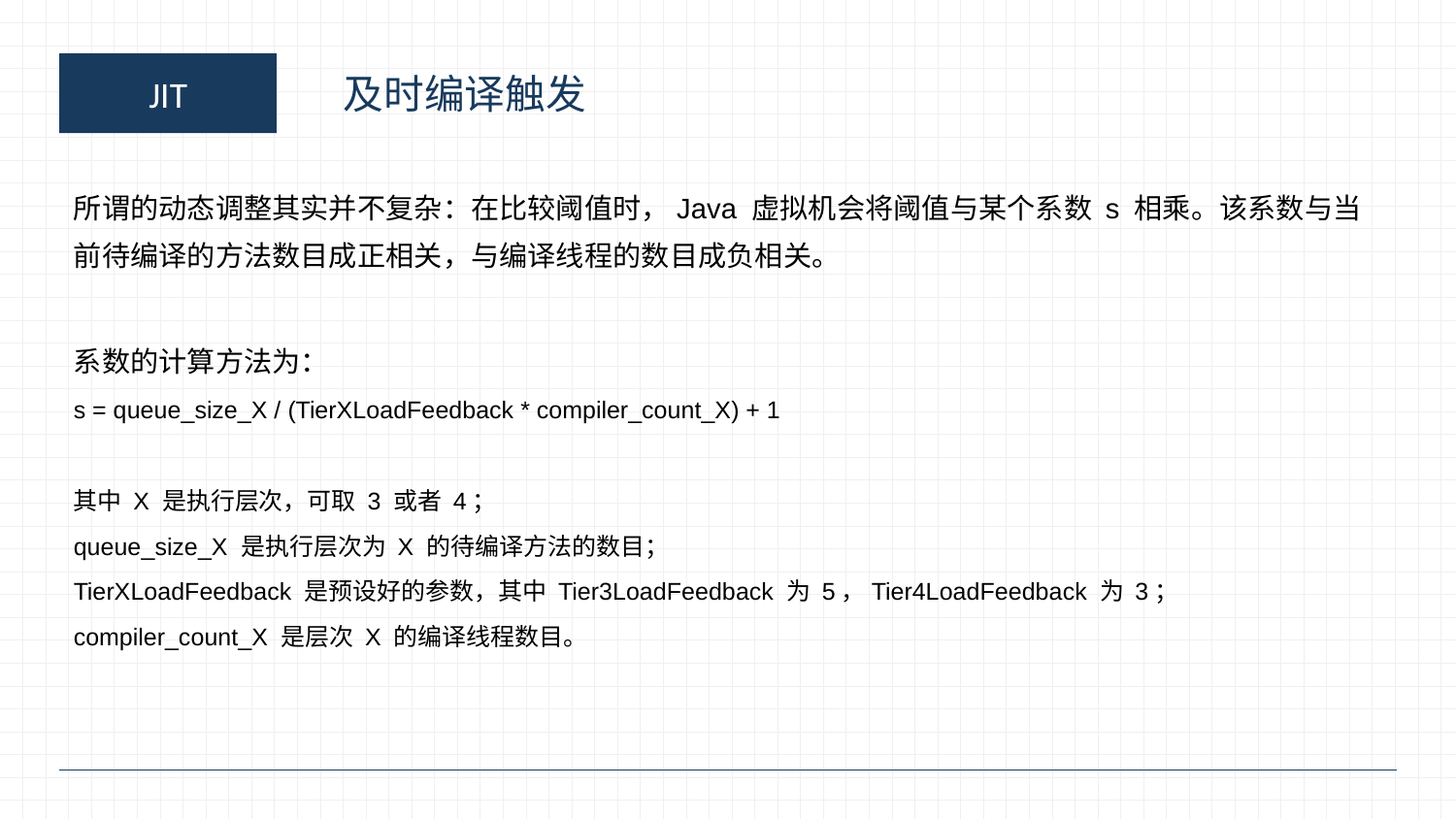

JIT
及时编译触发
所谓的动态调整其实并不复杂：在比较阈值时，Java 虚拟机会将阈值与某个系数 s 相乘。该系数与当前待编译的方法数目成正相关，与编译线程的数目成负相关。

系数的计算方法为：
s = queue_size_X / (TierXLoadFeedback * compiler_count_X) + 1

其中 X 是执行层次，可取 3 或者 4；
queue_size_X 是执行层次为 X 的待编译方法的数目；
TierXLoadFeedback 是预设好的参数，其中 Tier3LoadFeedback 为 5，Tier4LoadFeedback 为 3；
compiler_count_X 是层次 X 的编译线程数目。